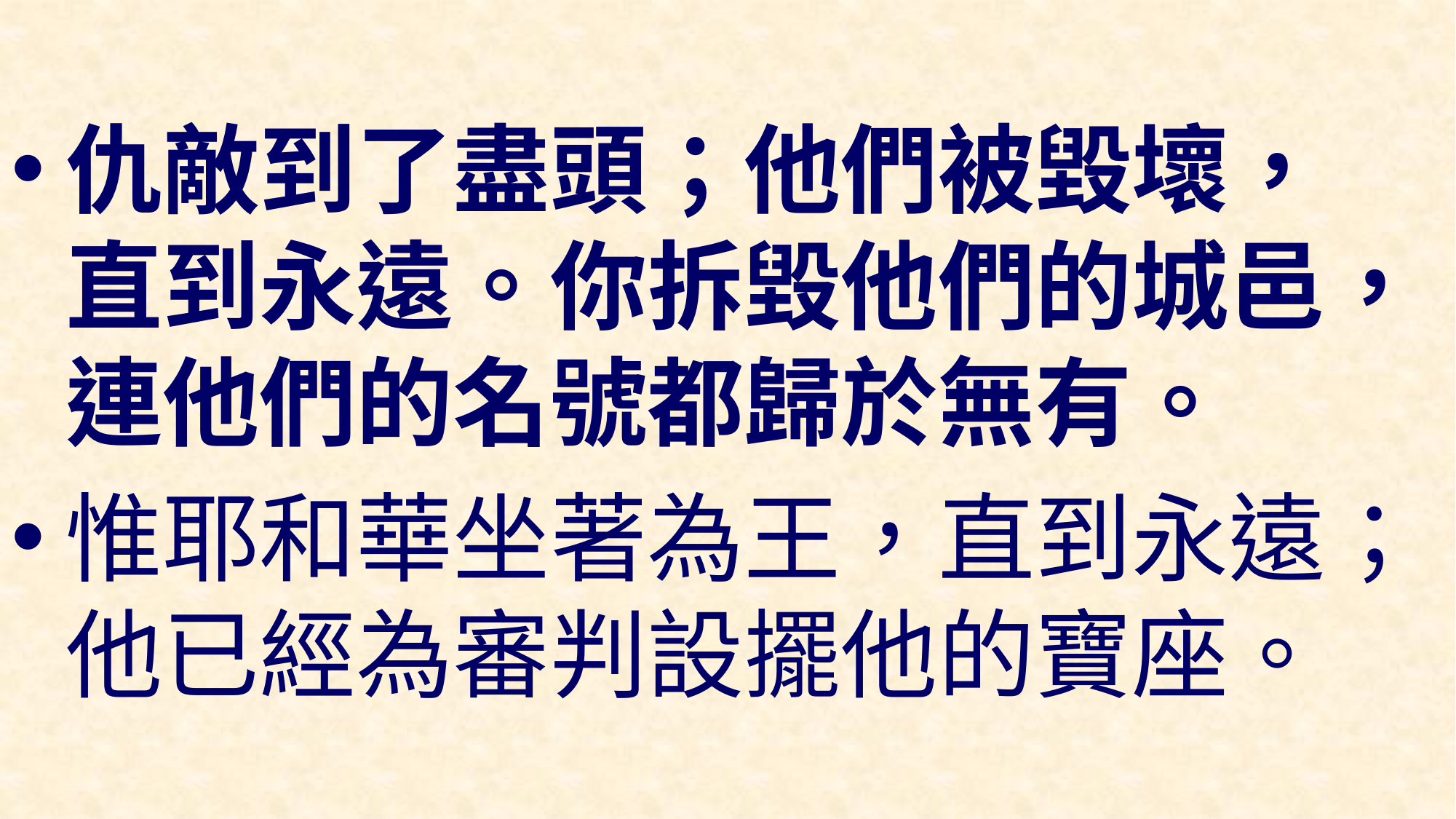

仇敵到了盡頭；他們被毀壞，直到永遠。你拆毀他們的城邑，連他們的名號都歸於無有。
惟耶和華坐著為王，直到永遠；他已經為審判設擺他的寶座。